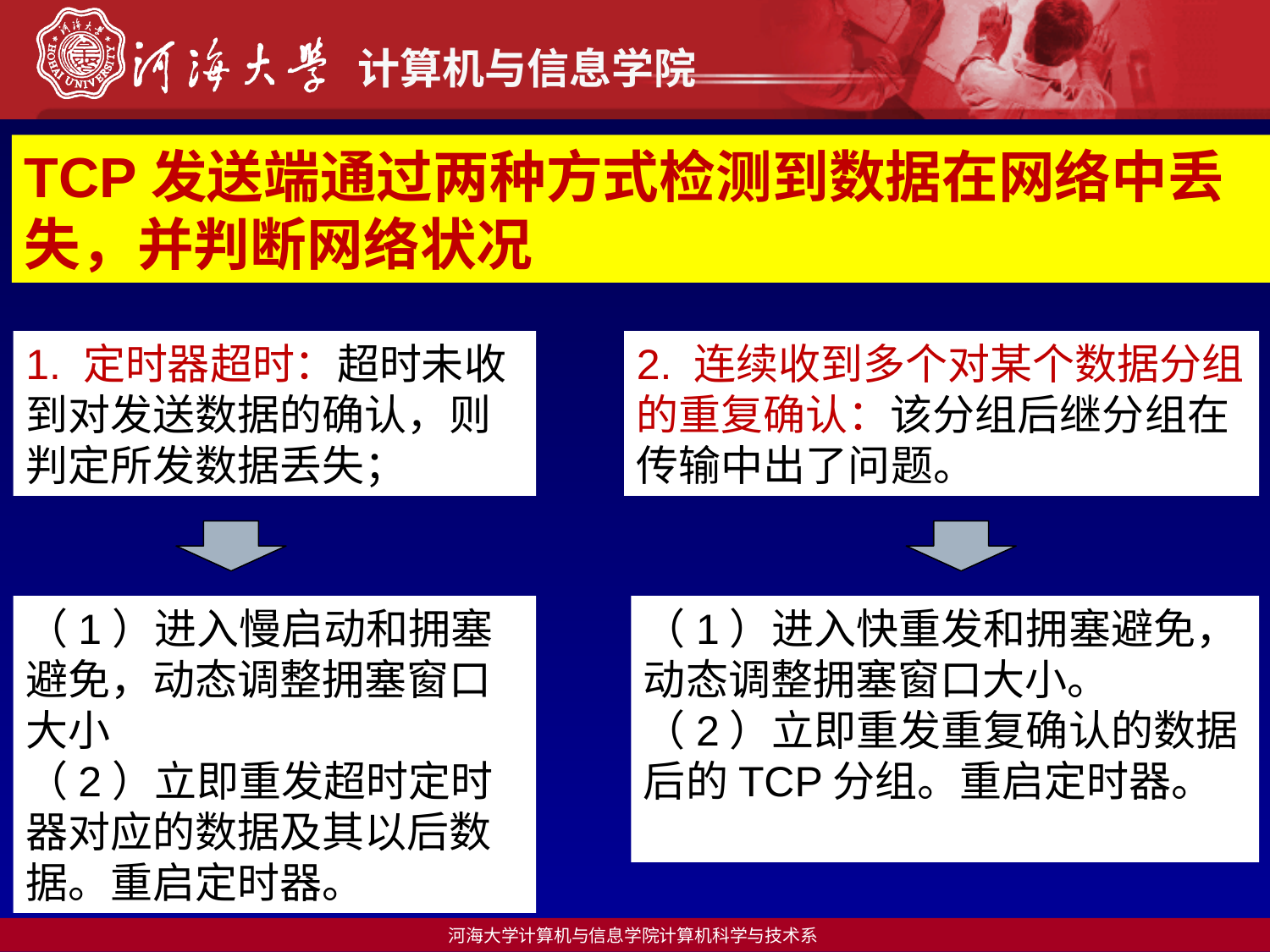

TCP发送端通过两种方式检测到数据在网络中丢失，并判断网络状况
1. 定时器超时：超时未收到对发送数据的确认，则判定所发数据丢失；
2. 连续收到多个对某个数据分组的重复确认：该分组后继分组在传输中出了问题。

（1）进入慢启动和拥塞避免，动态调整拥塞窗口大小
（2）立即重发超时定时器对应的数据及其以后数据。重启定时器。
（1）进入快重发和拥塞避免，动态调整拥塞窗口大小。
（2）立即重发重复确认的数据后的TCP分组。重启定时器。